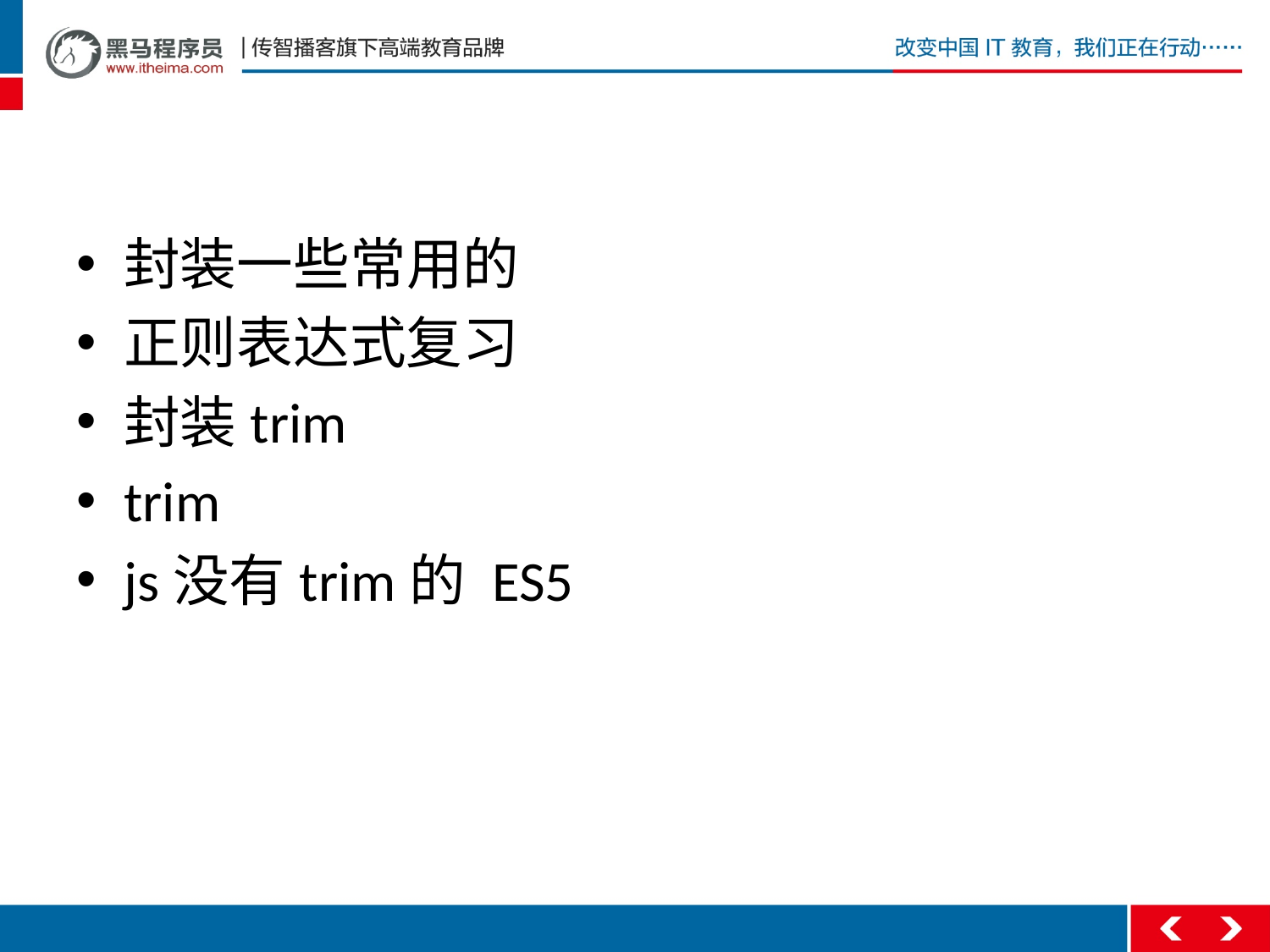

#
封装一些常用的
正则表达式复习
封装trim
trim
js没有trim的 ES5